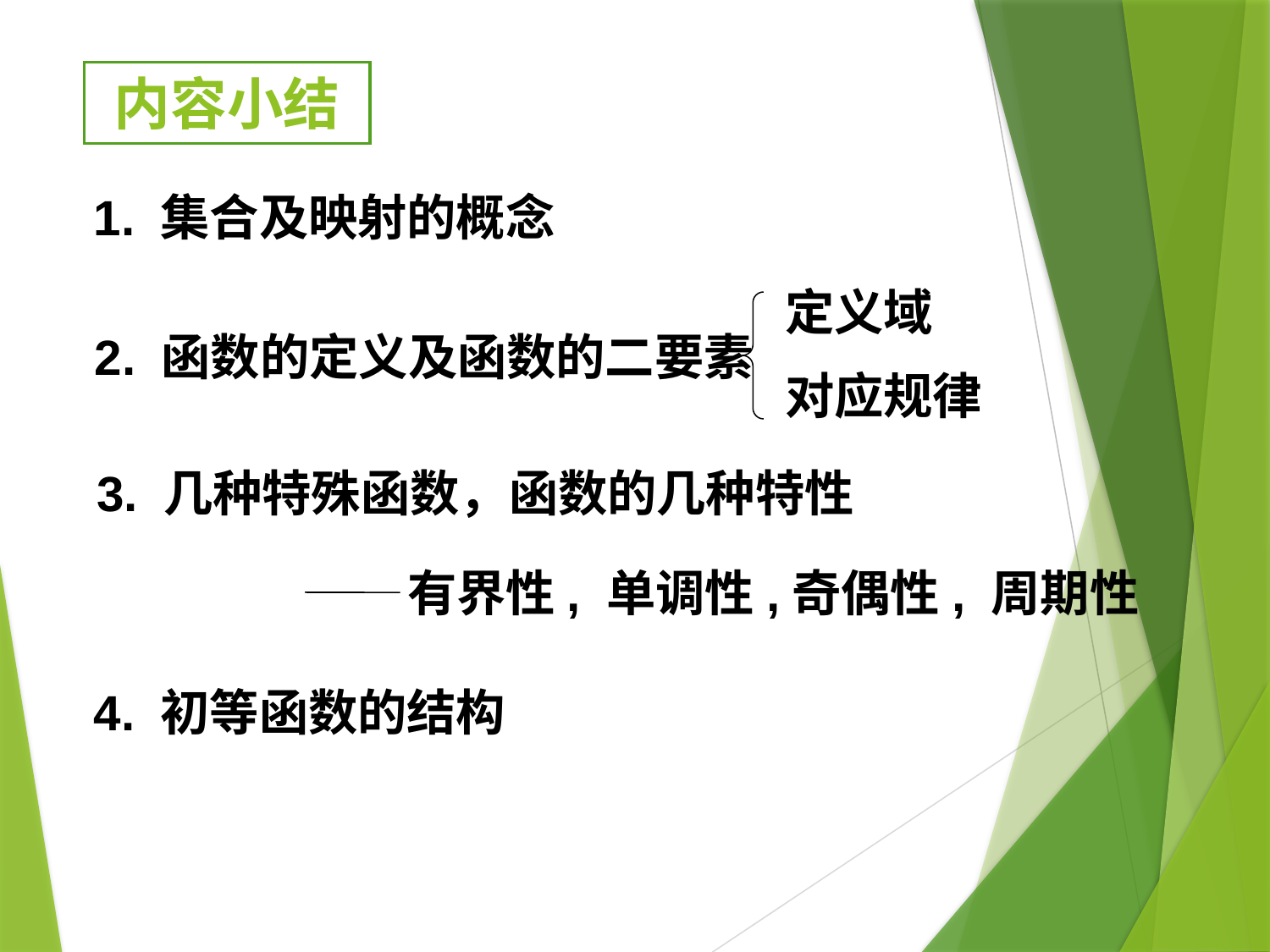

# 内容小结
1. 集合及映射的概念
定义域
对应规律

2. 函数的定义及函数的二要素
3. 几种特殊函数，函数的几种特性
有界性, 单调性,奇偶性, 周期性

4. 初等函数的结构